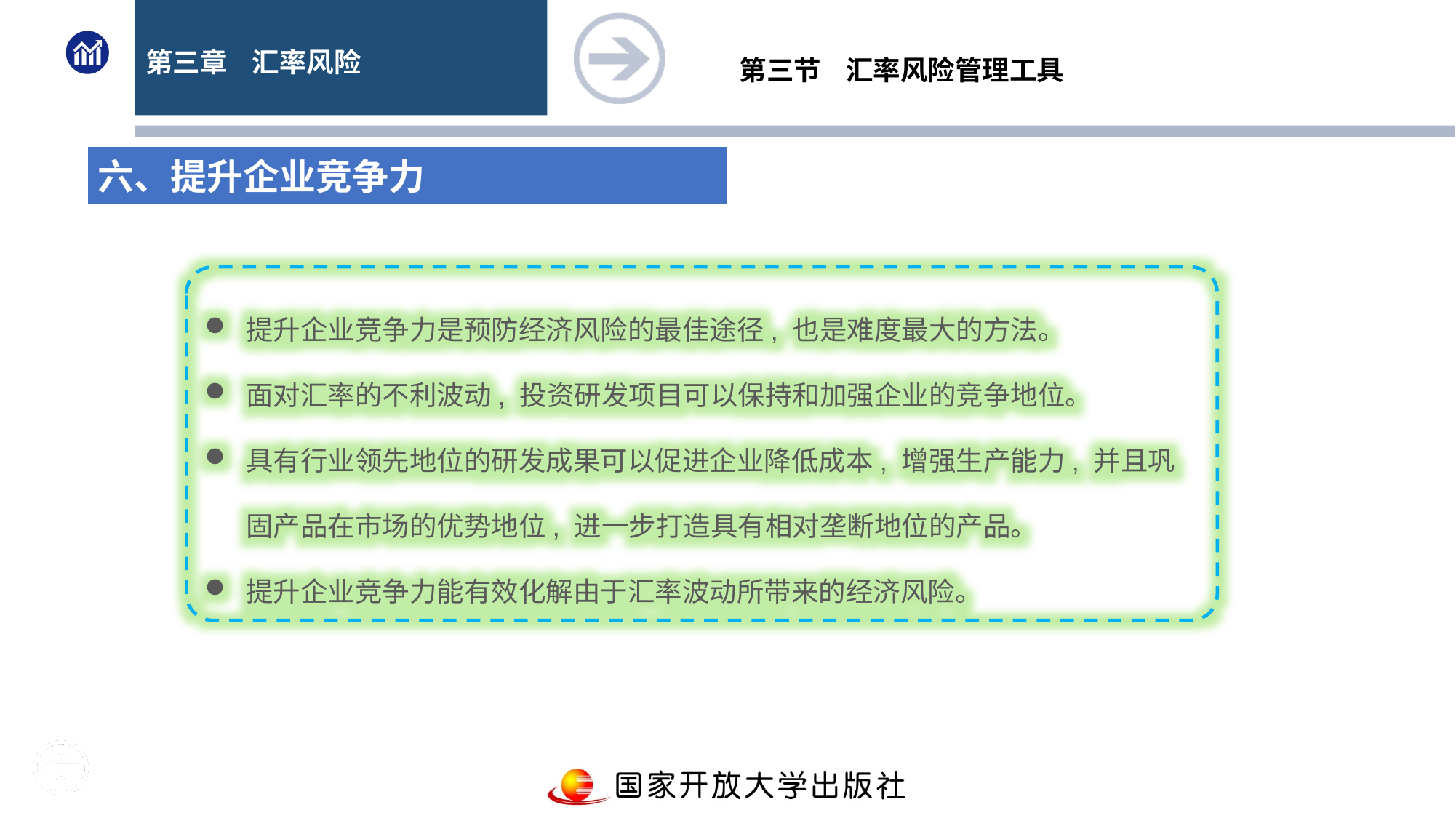

第三节    汇率风险管理工具
第三章    汇率风险
六、提升企业竞争力
提升企业竞争力是预防经济风险的最佳途径, 也是难度最大的方法。
面对汇率的不利波动, 投资研发项目可以保持和加强企业的竞争地位。
具有行业领先地位的研发成果可以促进企业降低成本, 增强生产能力, 并且巩固产品在市场的优势地位, 进一步打造具有相对垄断地位的产品。
提升企业竞争力能有效化解由于汇率波动所带来的经济风险。